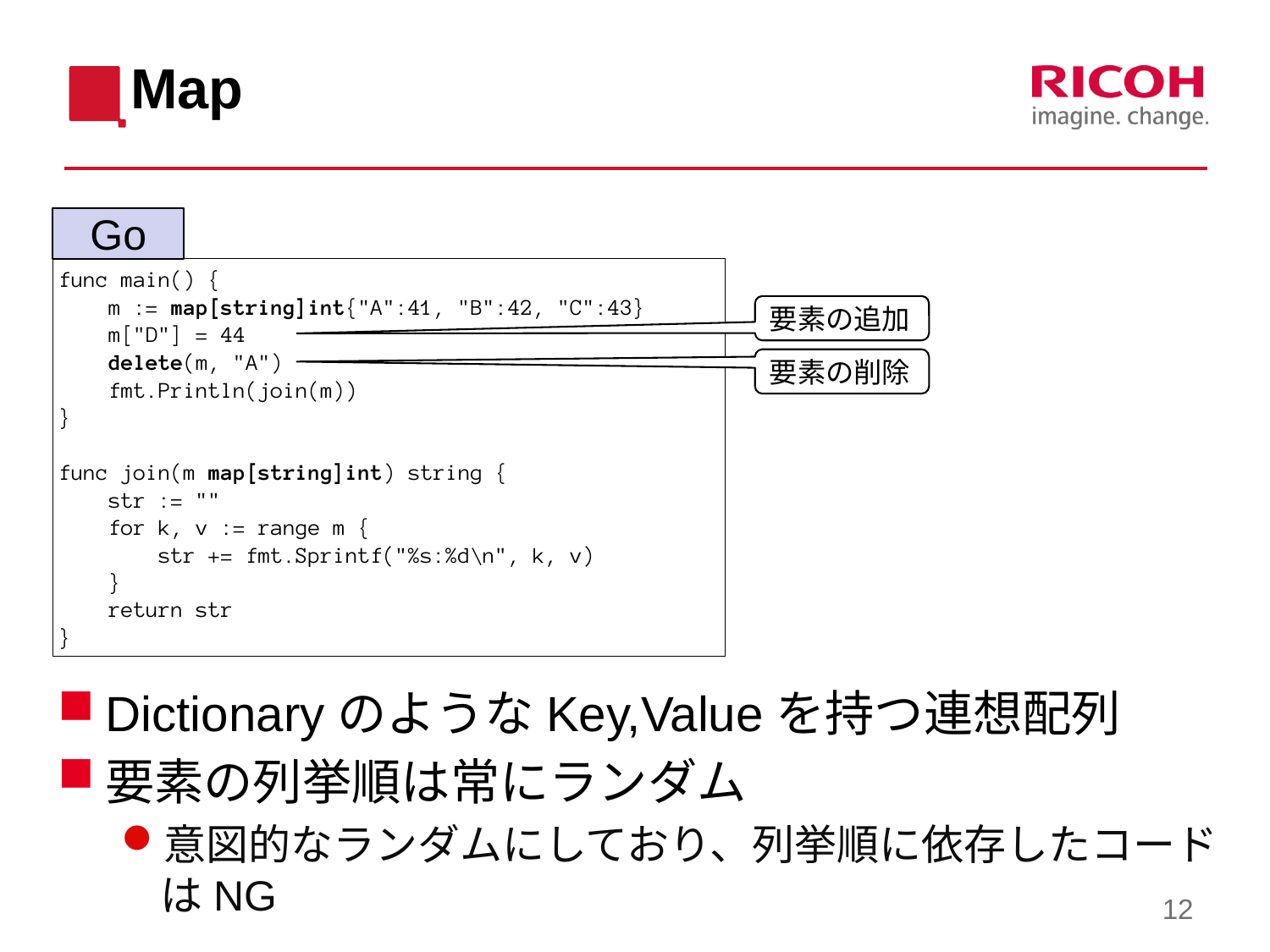

# Map
Go

func main() {
    m := map[string]int{"A":41, "B":42, "C":43}
    m["D"] = 44
    delete(m, "A")
    fmt.Println(join(m))
}

func join(m map[string]int) string {
    str := ""
    for k, v := range m {
        str += fmt.Sprintf("%s:%d\n", k, v)
    }
    return str
}
要素の追加
要素の削除
DictionaryのようなKey,Valueを持つ連想配列
要素の列挙順は常にランダム
意図的なランダムにしており、列挙順に依存したコードはNG
12